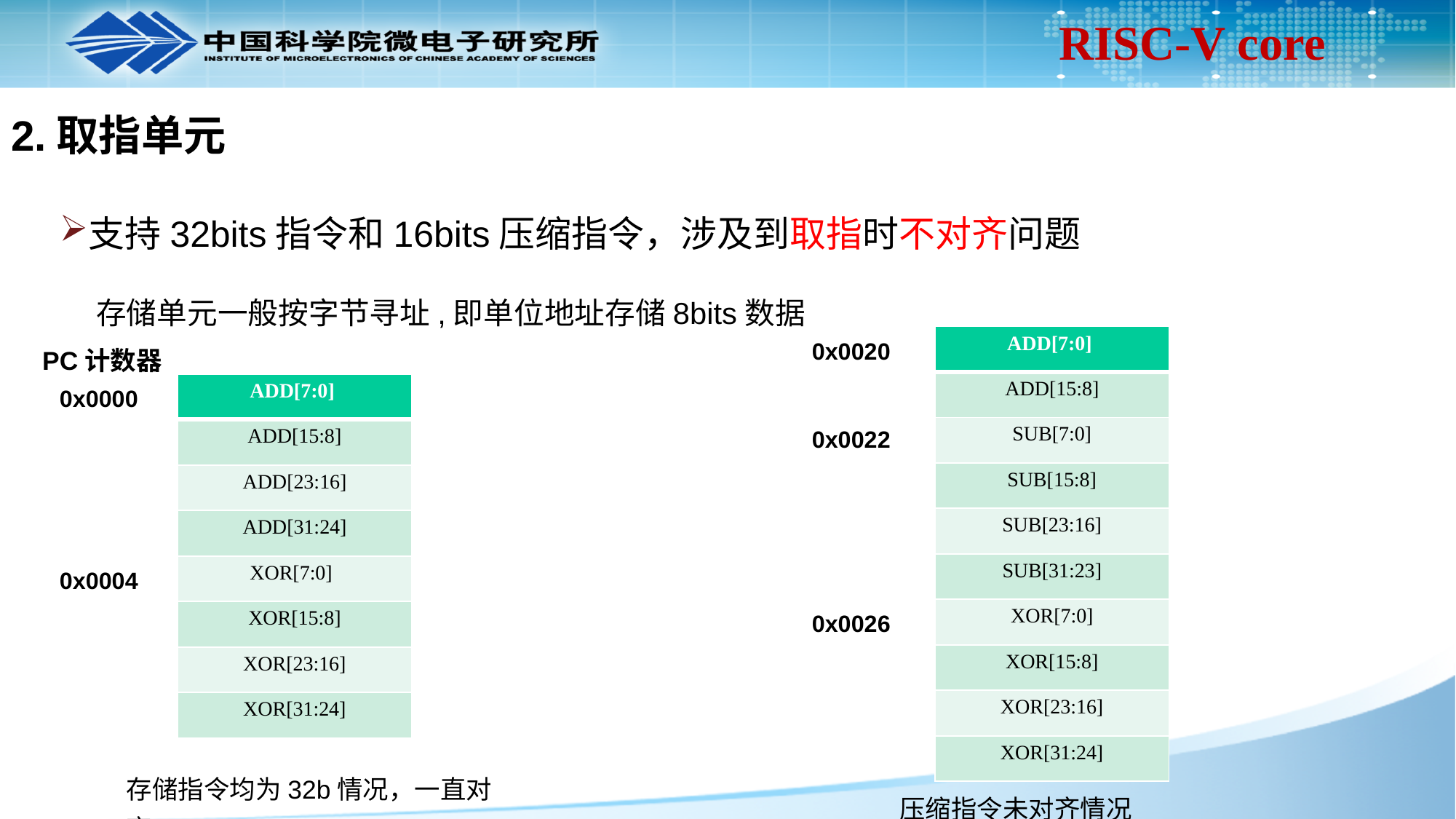

RISC-V core
2.取指单元

支持32bits指令和16bits压缩指令，涉及到取指时不对齐问题
存储单元一般按字节寻址,即单位地址存储8bits数据
0x0020
| ADD[7:0] |
| --- |
| ADD[15:8] |
| SUB[7:0] |
| SUB[15:8] |
| SUB[23:16] |
| SUB[31:23] |
| XOR[7:0] |
| XOR[15:8] |
| XOR[23:16] |
| XOR[31:24] |
PC计数器
0x0000
| ADD[7:0] |
| --- |
| ADD[15:8] |
| ADD[23:16] |
| ADD[31:24] |
| XOR[7:0] |
| XOR[15:8] |
| XOR[23:16] |
| XOR[31:24] |
0x0022
0x0004
0x0026
存储指令均为32b情况，一直对齐
17
压缩指令未对齐情况